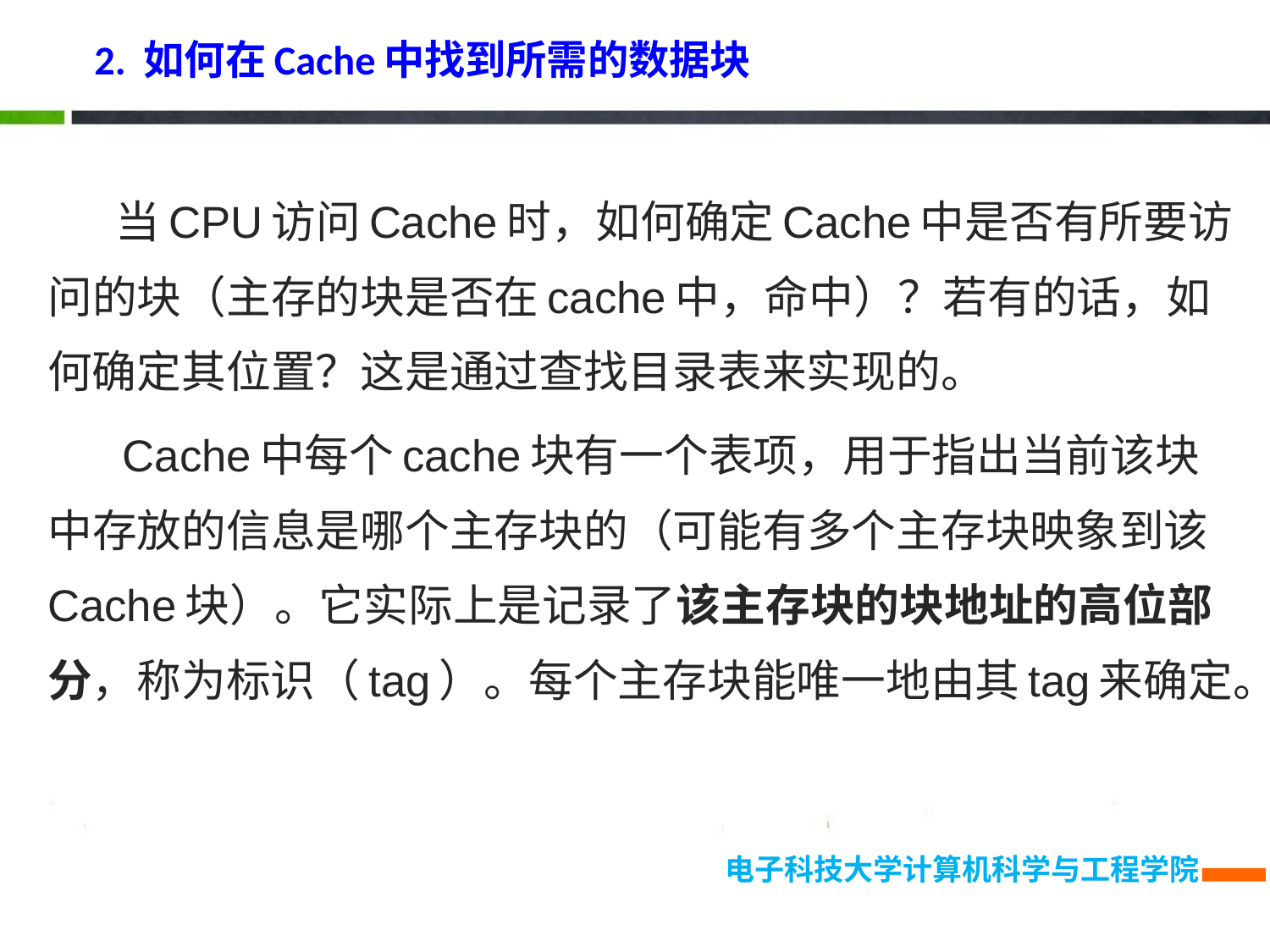

2. 如何在Cache中找到所需的数据块
       当CPU访问Cache时，如何确定Cache中是否有所要访问的块（主存的块是否在cache中，命中）？若有的话，如何确定其位置？这是通过查找目录表来实现的。
      Cache中每个cache块有一个表项，用于指出当前该块中存放的信息是哪个主存块的（可能有多个主存块映象到该Cache块）。它实际上是记录了该主存块的块地址的高位部分，称为标识（tag）。每个主存块能唯一地由其tag来确定。
29